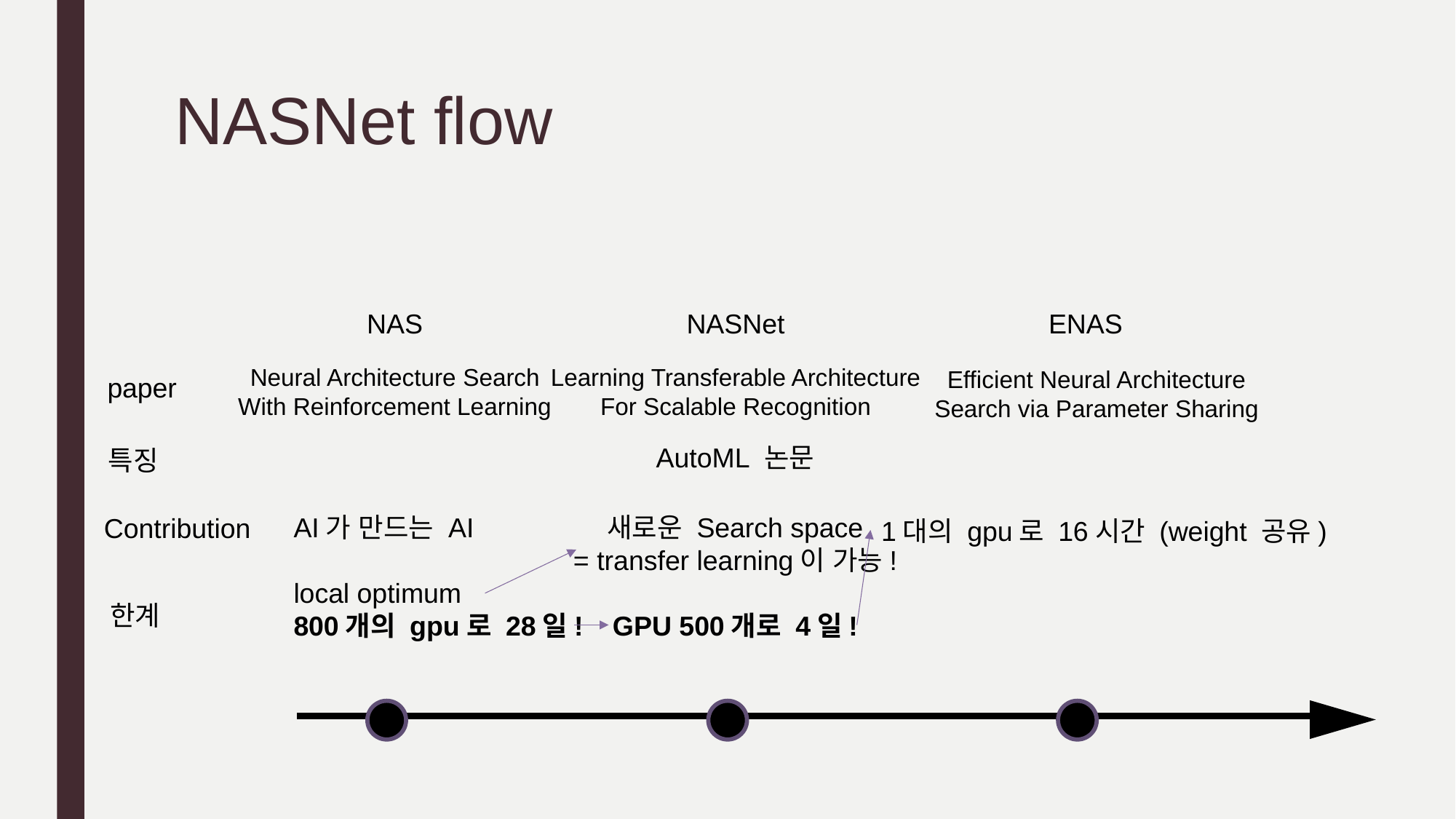

# NASNet flow
NAS
NASNet
ENAS
Neural Architecture Search
With Reinforcement Learning
Learning Transferable Architecture
For Scalable Recognition
Efficient Neural Architecture
Search via Parameter Sharing
paper
AutoML 논문
특징
새로운 Search space
= transfer learning이 가능!

GPU 500개로 4일!

AI가 만드는 AI

local optimum
800개의 gpu로 28일!
Contribution
1대의 gpu로 16시간 (weight 공유)
한계